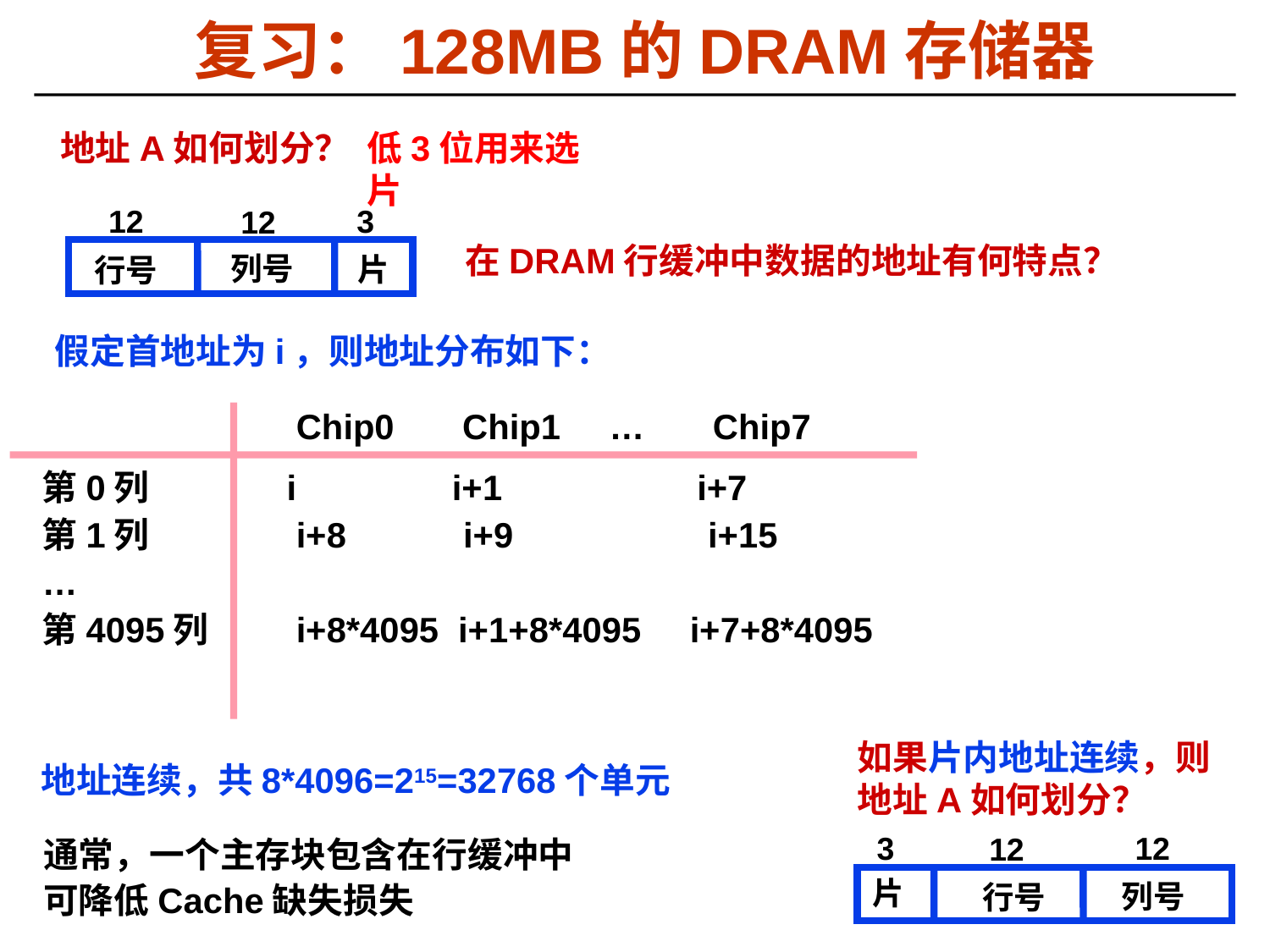

复习：128MB的DRAM存储器
地址A如何划分？
低3位用来选片
12
3
12

列号
片
行号
在DRAM行缓冲中数据的地址有何特点？
假定首地址为i，则地址分布如下：
		Chip0       Chip1     …       Chip7
第0列                i                i+1                    i+7
第1列		i+8            i+9                    i+15
…
第4095列	i+8*4095  i+1+8*4095     i+7+8*4095

如果片内地址连续，则地址A如何划分？
地址连续，共8*4096=215=32768个单元
3
12
12

片

列号
行号
通常，一个主存块包含在行缓冲中
可降低Cache缺失损失